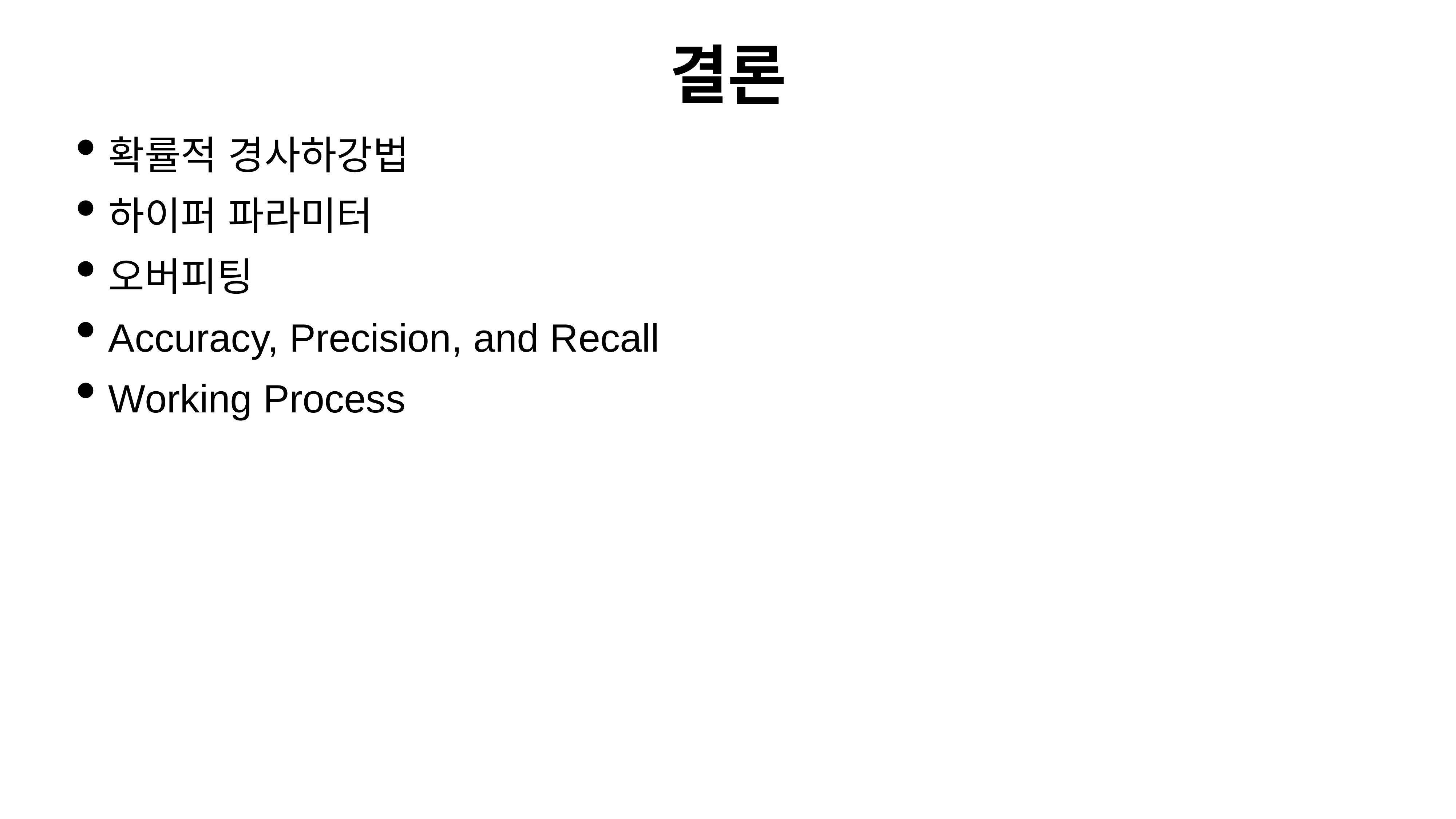

# 결론
확률적 경사하강법
하이퍼 파라미터
오버피팅
Accuracy, Precision, and Recall
Working Process